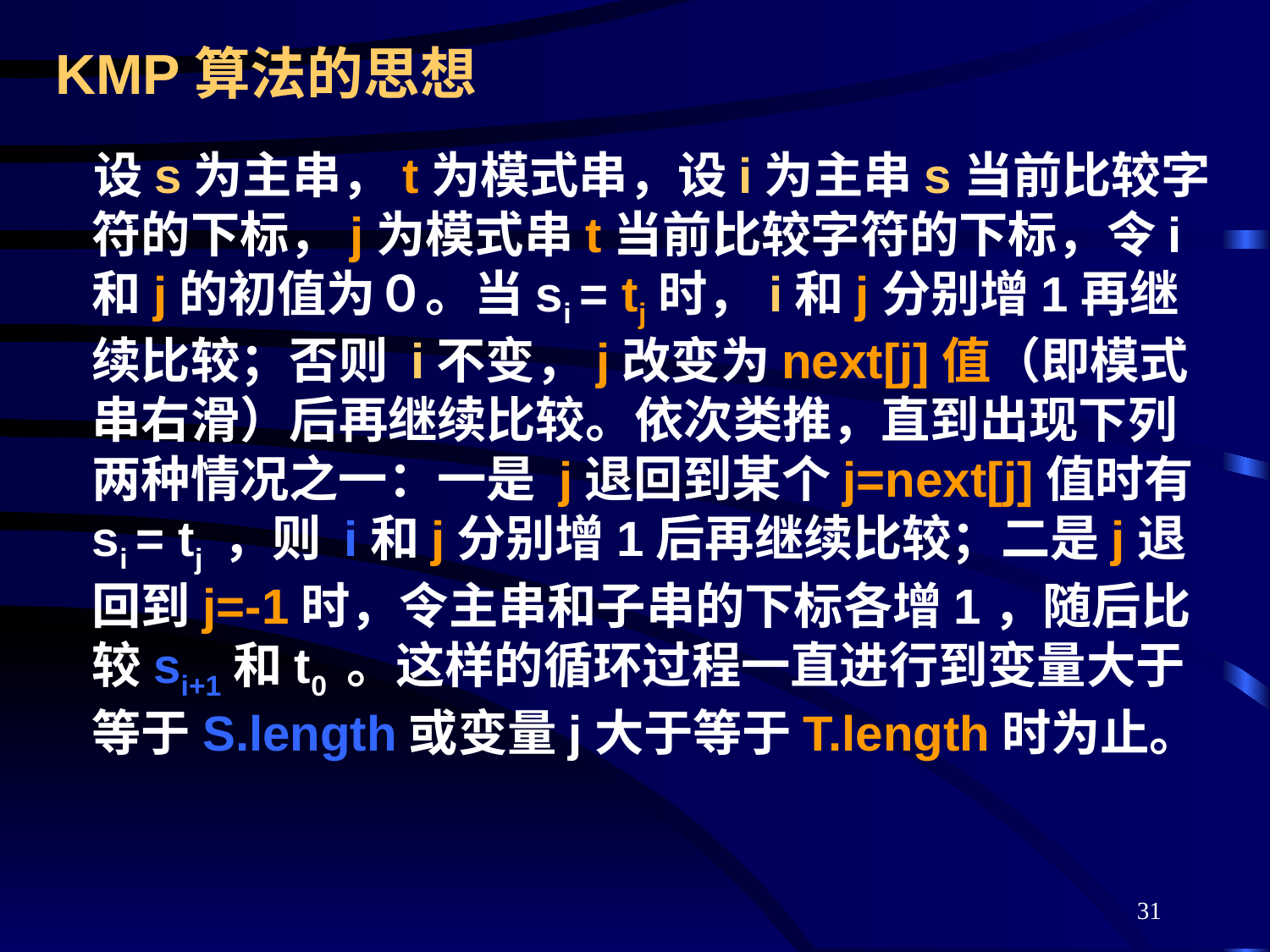

# KMP算法的思想
     设s为主串，t为模式串，设i为主串s当前比较字符的下标，j为模式串t当前比较字符的下标，令i和j的初值为０。当si = tj时，i和j分别增1再继续比较；否则 i不变，j改变为next[j]值（即模式串右滑）后再继续比较。依次类推，直到出现下列两种情况之一：一是 j退回到某个j=next[j]值时有si = tj ，则 i和j分别增1后再继续比较；二是j退回到j=-1时，令主串和子串的下标各增1，随后比较si+1和t0 。这样的循环过程一直进行到变量大于等于S.length或变量j大于等于T.length时为止。
31